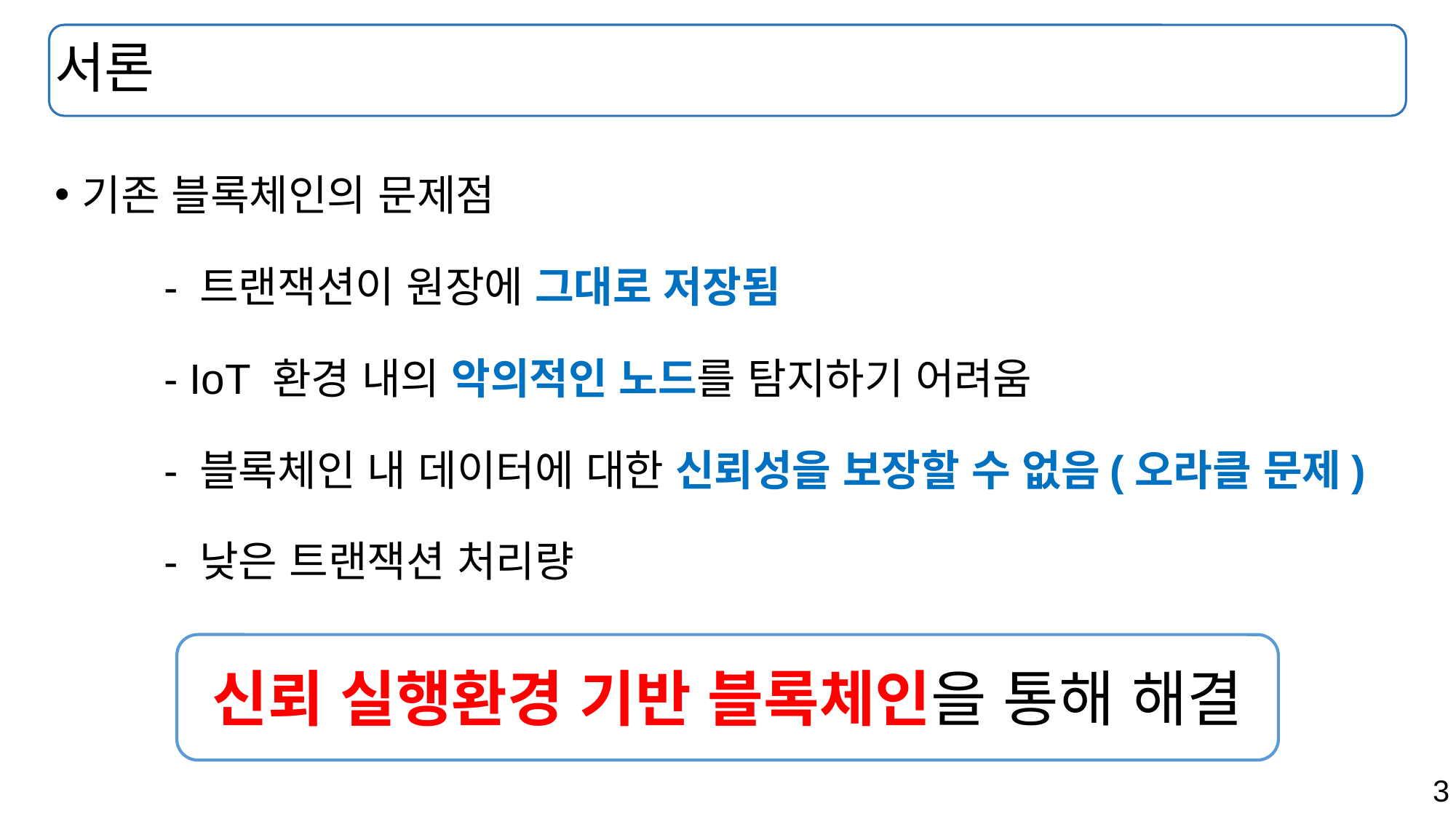

# 서론
기존 블록체인의 문제점
	- 트랜잭션이 원장에 그대로 저장됨
	- IoT 환경 내의 악의적인 노드를 탐지하기 어려움
	- 블록체인 내 데이터에 대한 신뢰성을 보장할 수 없음(오라클 문제)
	- 낮은 트랜잭션 처리량

신뢰 실행환경 기반 블록체인을 통해 해결
3